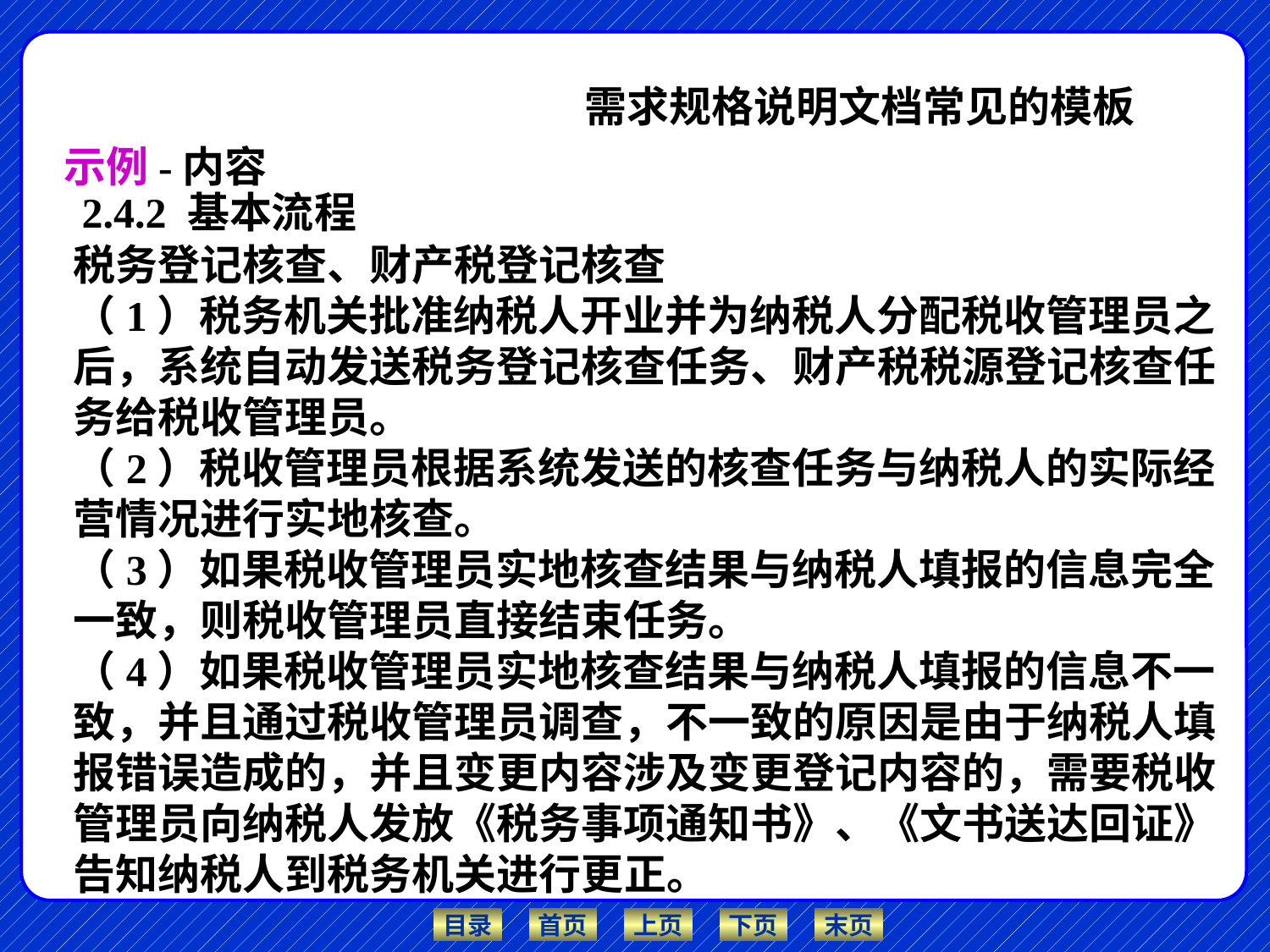

30
需求规格说明文档常见的模板
示例-内容
2.4.2 基本流程
税务登记核查、财产税登记核查
（1）税务机关批准纳税人开业并为纳税人分配税收管理员之后，系统自动发送税务登记核查任务、财产税税源登记核查任务给税收管理员。
（2）税收管理员根据系统发送的核查任务与纳税人的实际经营情况进行实地核查。
（3）如果税收管理员实地核查结果与纳税人填报的信息完全一致，则税收管理员直接结束任务。
（4）如果税收管理员实地核查结果与纳税人填报的信息不一致，并且通过税收管理员调查，不一致的原因是由于纳税人填报错误造成的，并且变更内容涉及变更登记内容的，需要税收管理员向纳税人发放《税务事项通知书》、《文书送达回证》告知纳税人到税务机关进行更正。